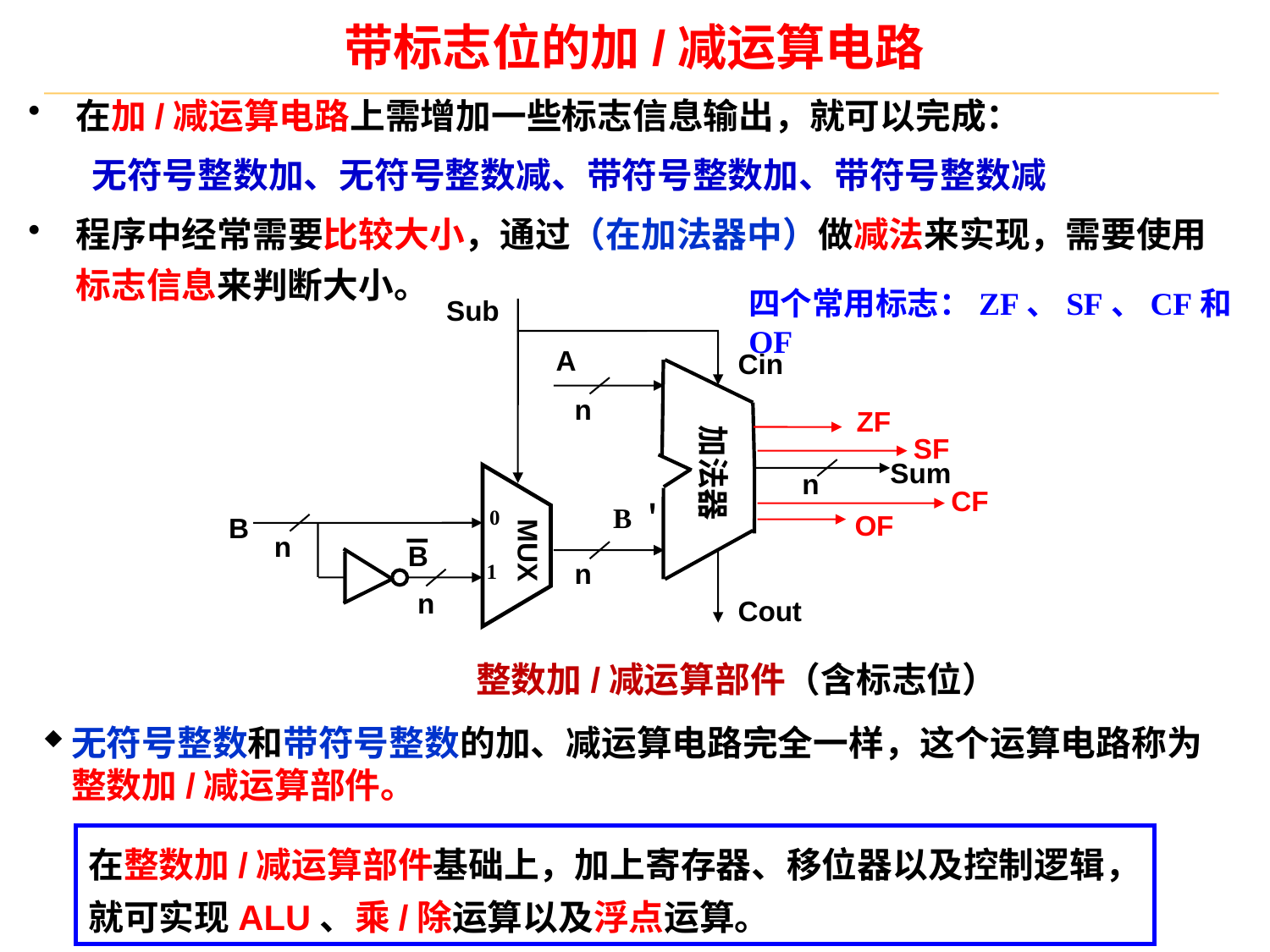

带标志位的加/减运算电路
在加/减运算电路上需增加一些标志信息输出，就可以完成：
无符号整数加、无符号整数减、带符号整数加、带符号整数减
程序中经常需要比较大小，通过（在加法器中）做减法来实现，需要使用标志信息来判断大小。
四个常用标志：ZF、SF、CF和OF
Sub

A
Cin

n
ZF

SF

Sum

加法器

n

CF

B＇
0
OF

B

n

B
MUX

n

1

n
Cout
整数加/减运算部件（含标志位）
无符号整数和带符号整数的加、减运算电路完全一样，这个运算电路称为整数加/减运算部件。
在整数加/减运算部件基础上，加上寄存器、移位器以及控制逻辑，就可实现ALU、乘/除运算以及浮点运算。
28